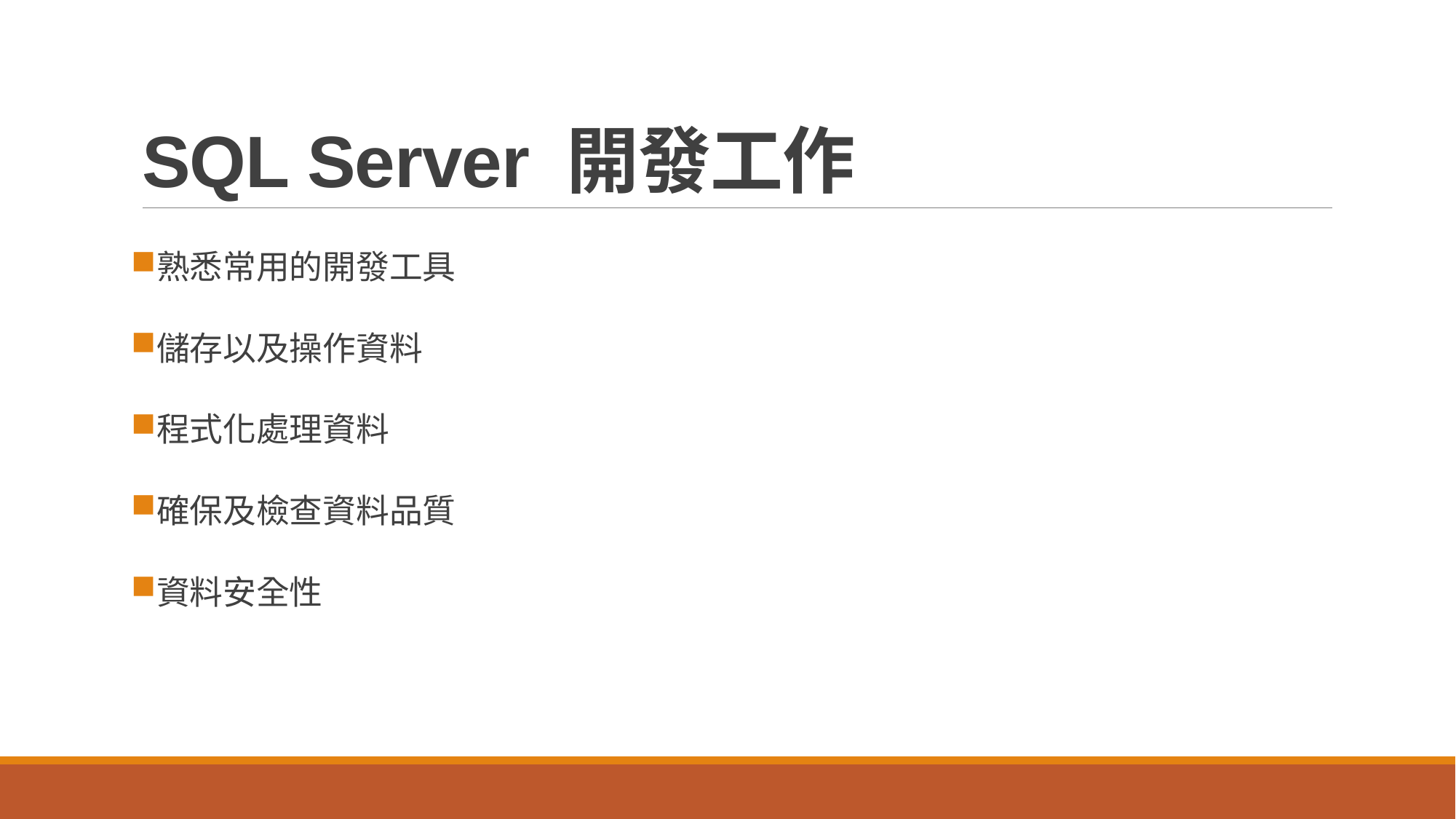

# SQL Server 開發工作
熟悉常用的開發工具
儲存以及操作資料
程式化處理資料
確保及檢查資料品質
資料安全性